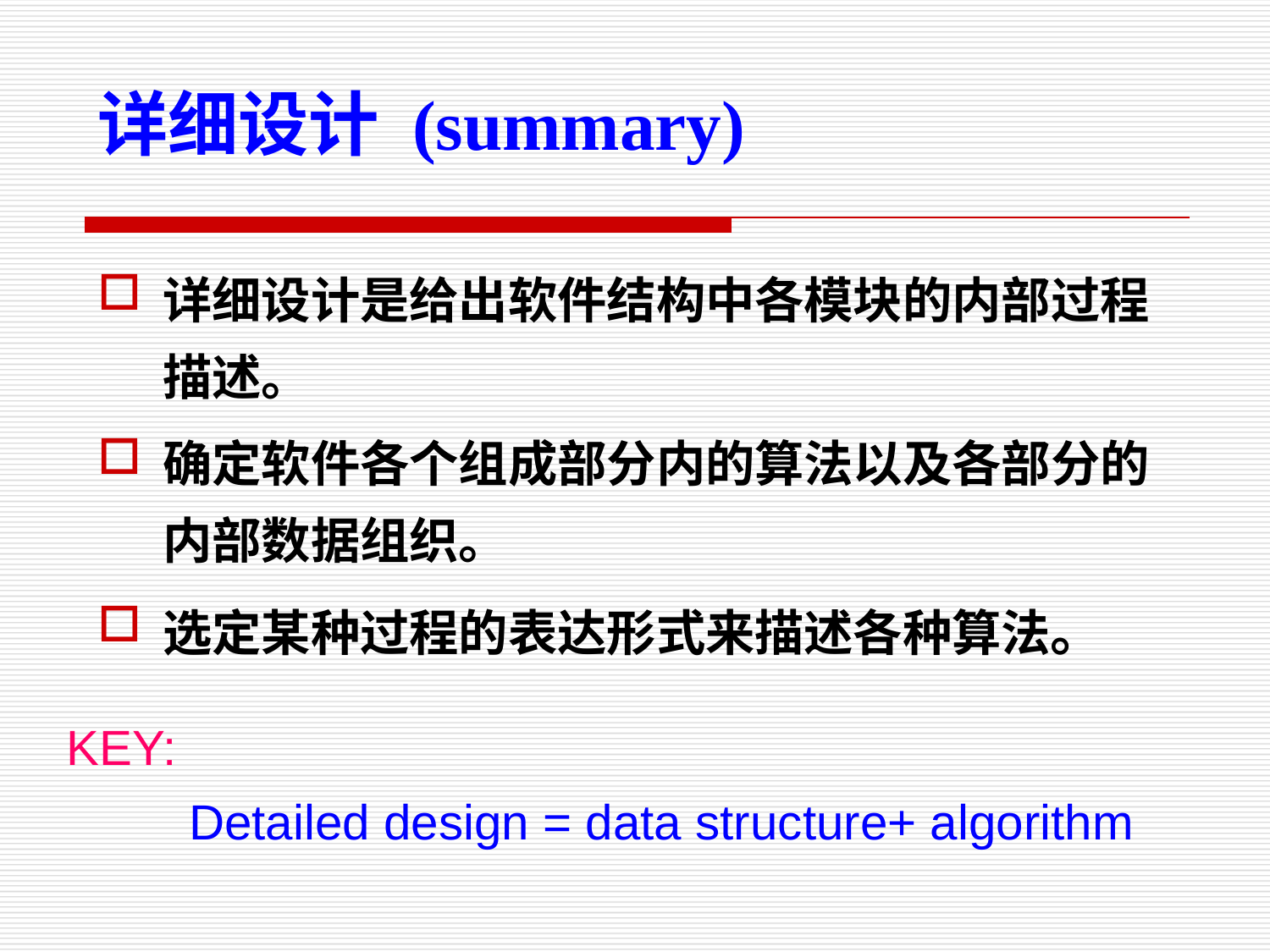

详细设计 (summary)
详细设计是给出软件结构中各模块的内部过程描述。
确定软件各个组成部分内的算法以及各部分的内部数据组织。
选定某种过程的表达形式来描述各种算法。
KEY:

Detailed design = data structure+ algorithm